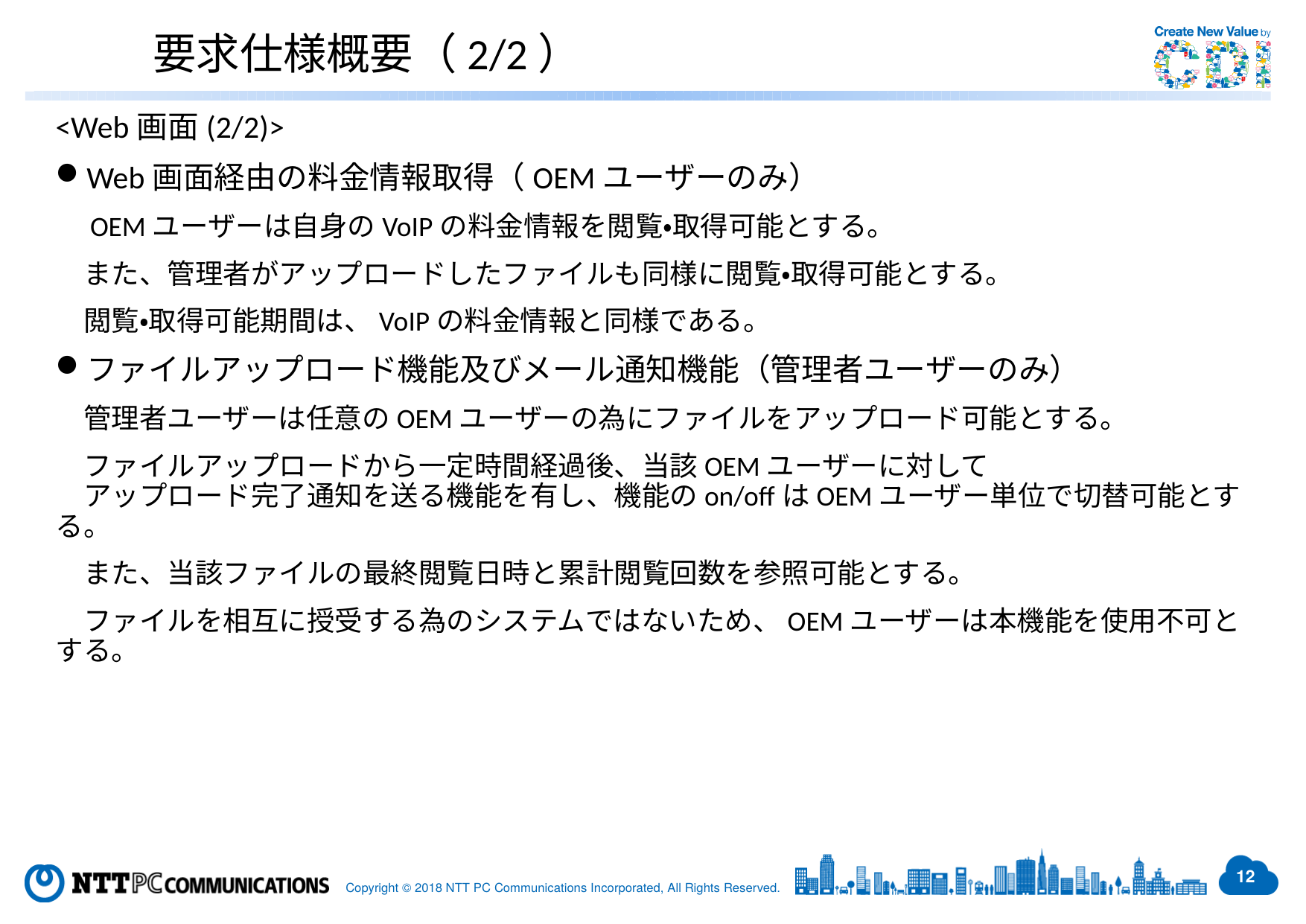

要求仕様概要（2/2）
<Web画面(2/2)>
Web画面経由の料金情報取得（OEMユーザーのみ）
　OEMユーザーは自身のVoIPの料金情報を閲覧・取得可能とする。
　また、管理者がアップロードしたファイルも同様に閲覧・取得可能とする。
　閲覧・取得可能期間は、VoIPの料金情報と同様である。
ファイルアップロード機能及びメール通知機能（管理者ユーザーのみ）
　管理者ユーザーは任意のOEMユーザーの為にファイルをアップロード可能とする。
　ファイルアップロードから一定時間経過後、当該OEMユーザーに対して
　アップロード完了通知を送る機能を有し、機能のon/offはOEMユーザー単位で切替可能とする。
　また、当該ファイルの最終閲覧日時と累計閲覧回数を参照可能とする。
　ファイルを相互に授受する為のシステムではないため、OEMユーザーは本機能を使用不可とする。